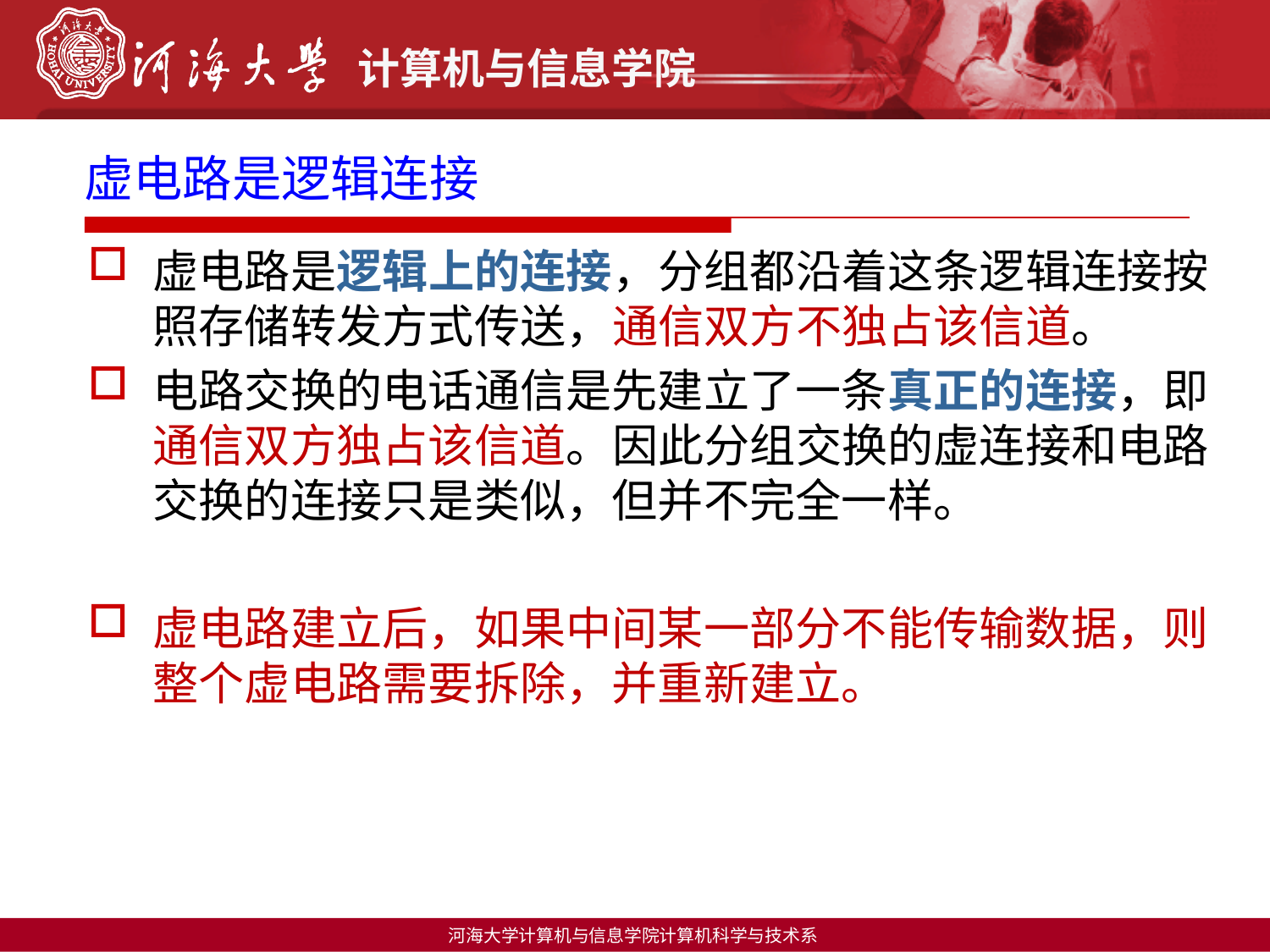

# 虚电路是逻辑连接
虚电路是逻辑上的连接，分组都沿着这条逻辑连接按照存储转发方式传送，通信双方不独占该信道。
电路交换的电话通信是先建立了一条真正的连接，即通信双方独占该信道。因此分组交换的虚连接和电路交换的连接只是类似，但并不完全一样。

虚电路建立后，如果中间某一部分不能传输数据，则整个虚电路需要拆除，并重新建立。